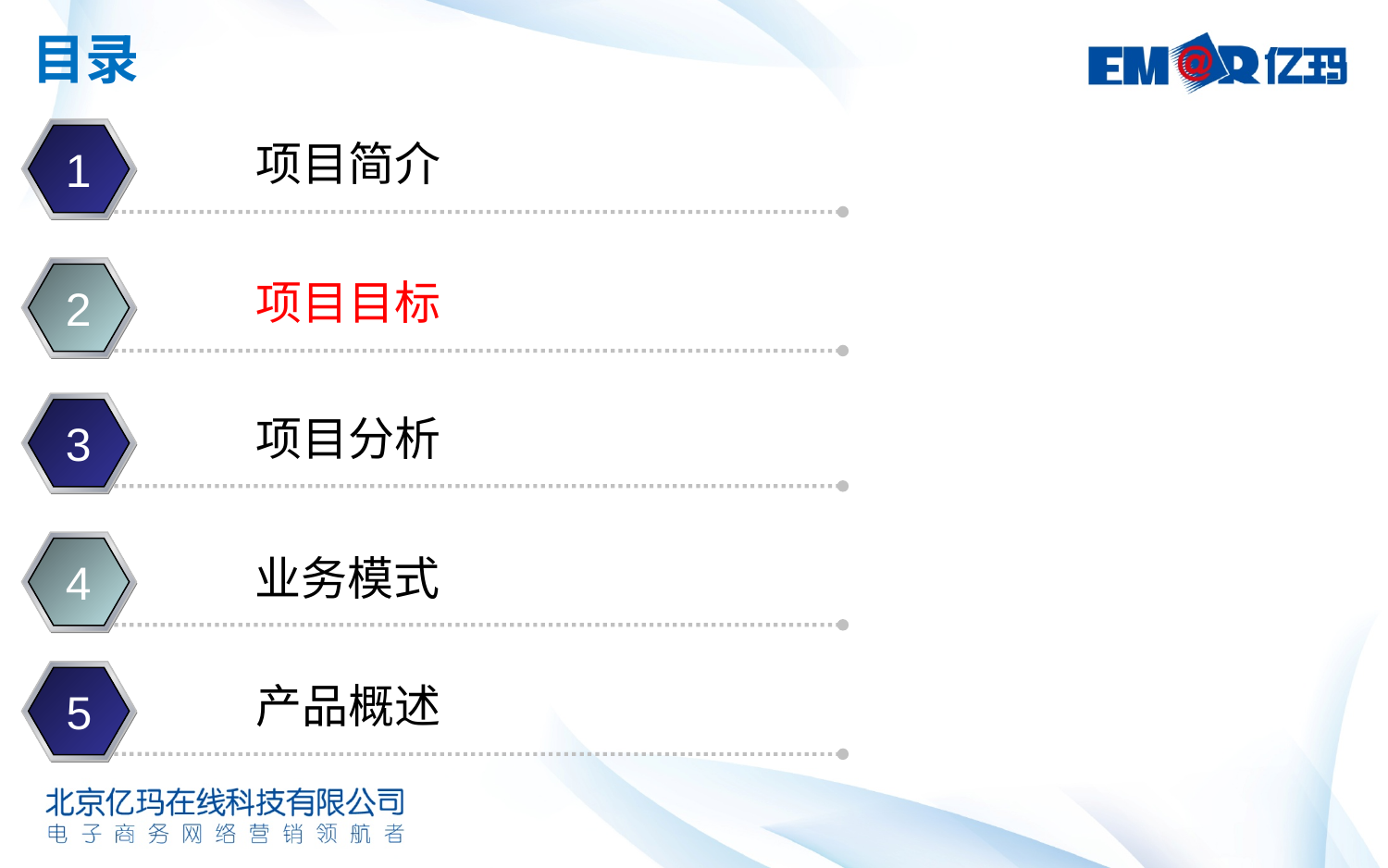

目录

项目简介
1

项目目标
2

项目分析
3

4

业务模式

产品概述
5